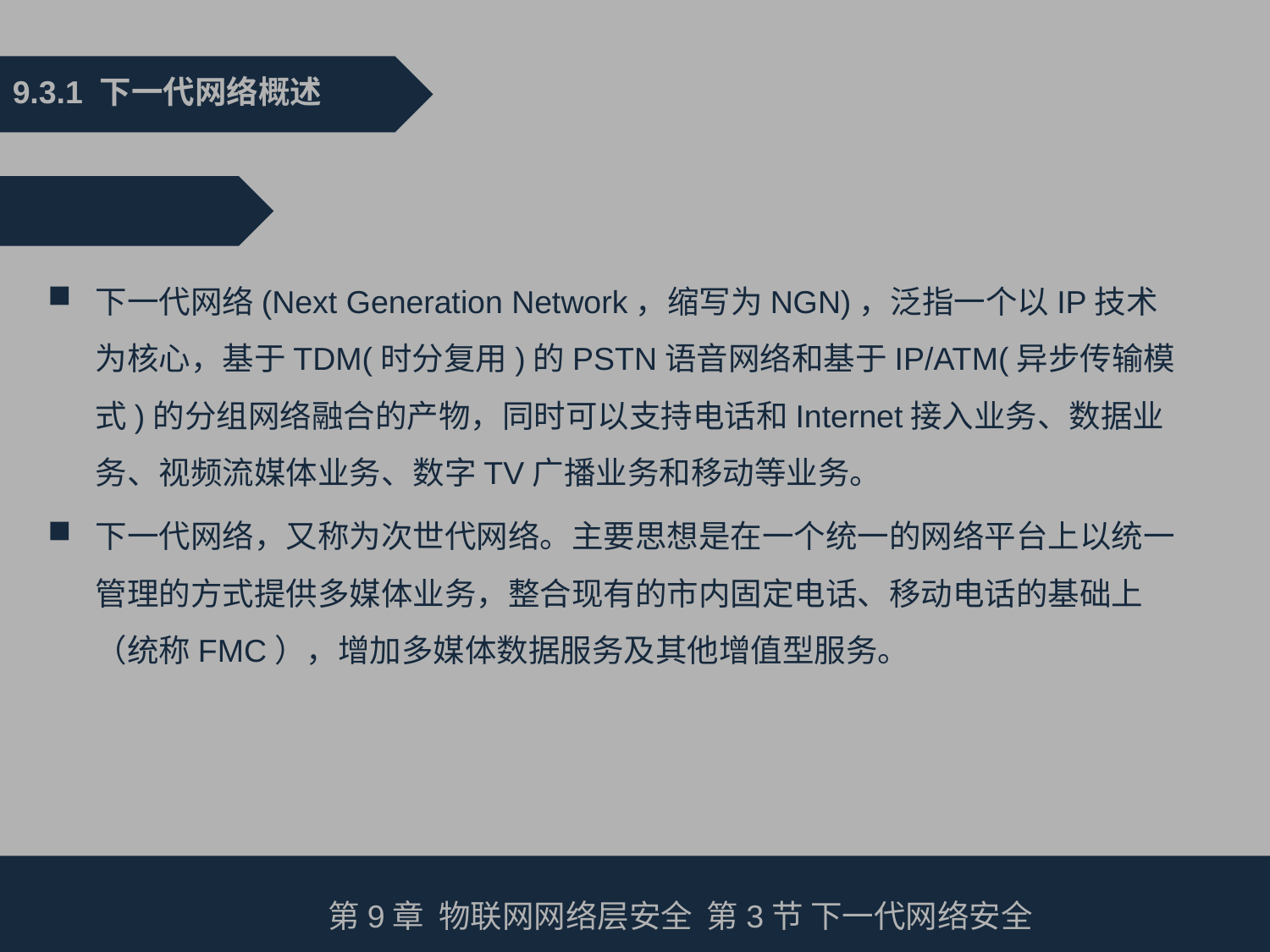

9.3.1 下一代网络概述
下一代网络(Next Generation Network，缩写为NGN)，泛指一个以IP技术为核心，基于TDM(时分复用)的PSTN语音网络和基于IP/ATM(异步传输模式)的分组网络融合的产物，同时可以支持电话和Internet接入业务、数据业务、视频流媒体业务、数字TV广播业务和移动等业务。
下一代网络，又称为次世代网络。主要思想是在一个统一的网络平台上以统一管理的方式提供多媒体业务，整合现有的市内固定电话、移动电话的基础上（统称FMC），增加多媒体数据服务及其他增值型服务。
第9章  物联网网络层安全  第3节 下一代网络安全